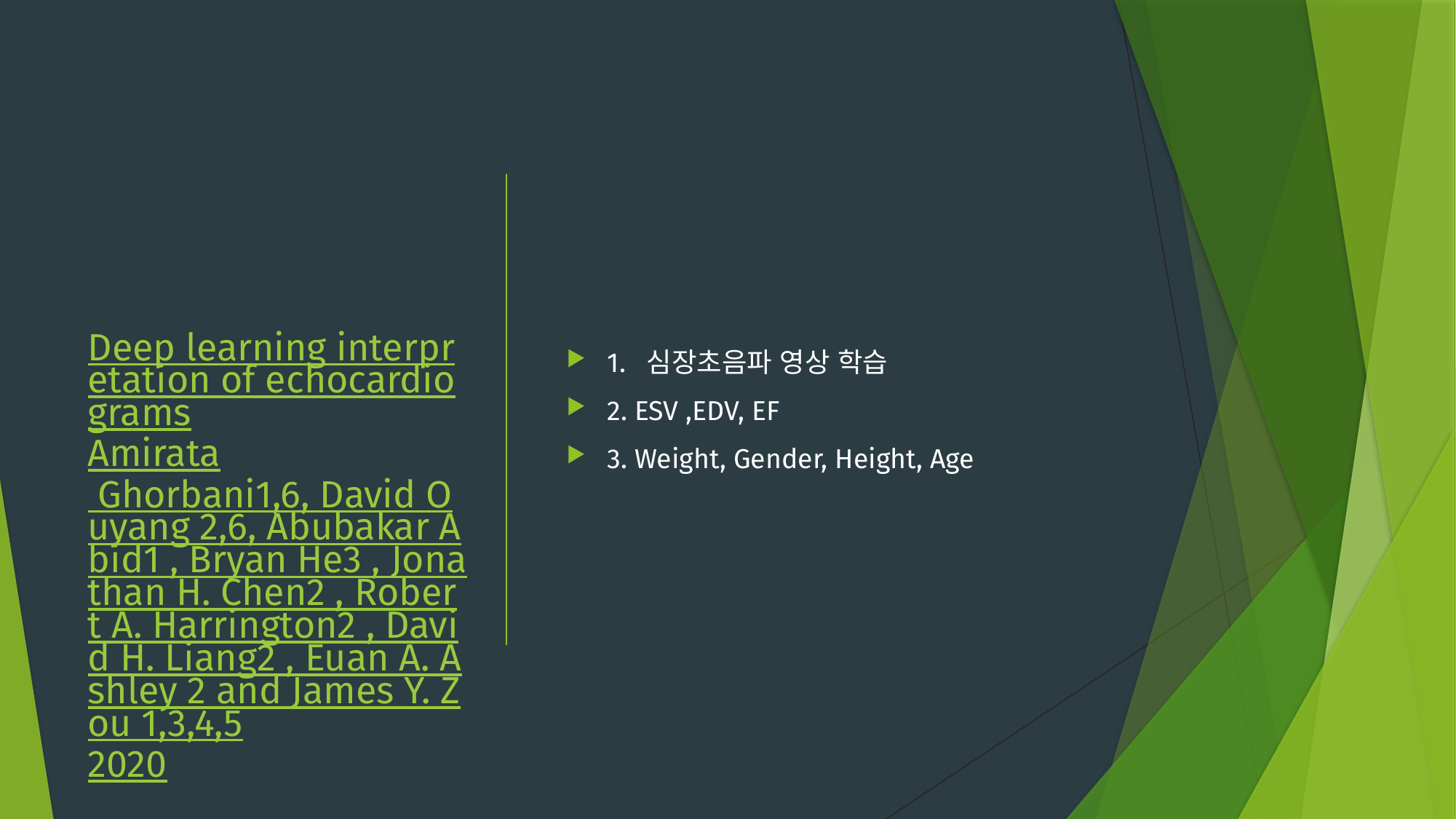

# Deep learning interpretation of echocardiograms Amirata Ghorbani1,6, David Ouyang 2,6, Abubakar Abid1 , Bryan He3 , Jonathan H. Chen2 , Robert A. Harrington2 , David H. Liang2 , Euan A. Ashley 2 and James Y. Zou 1,3,4,5 2020
1.  심장초음파 영상 학습
2. ESV ,EDV, EF
3. Weight, Gender, Height, Age